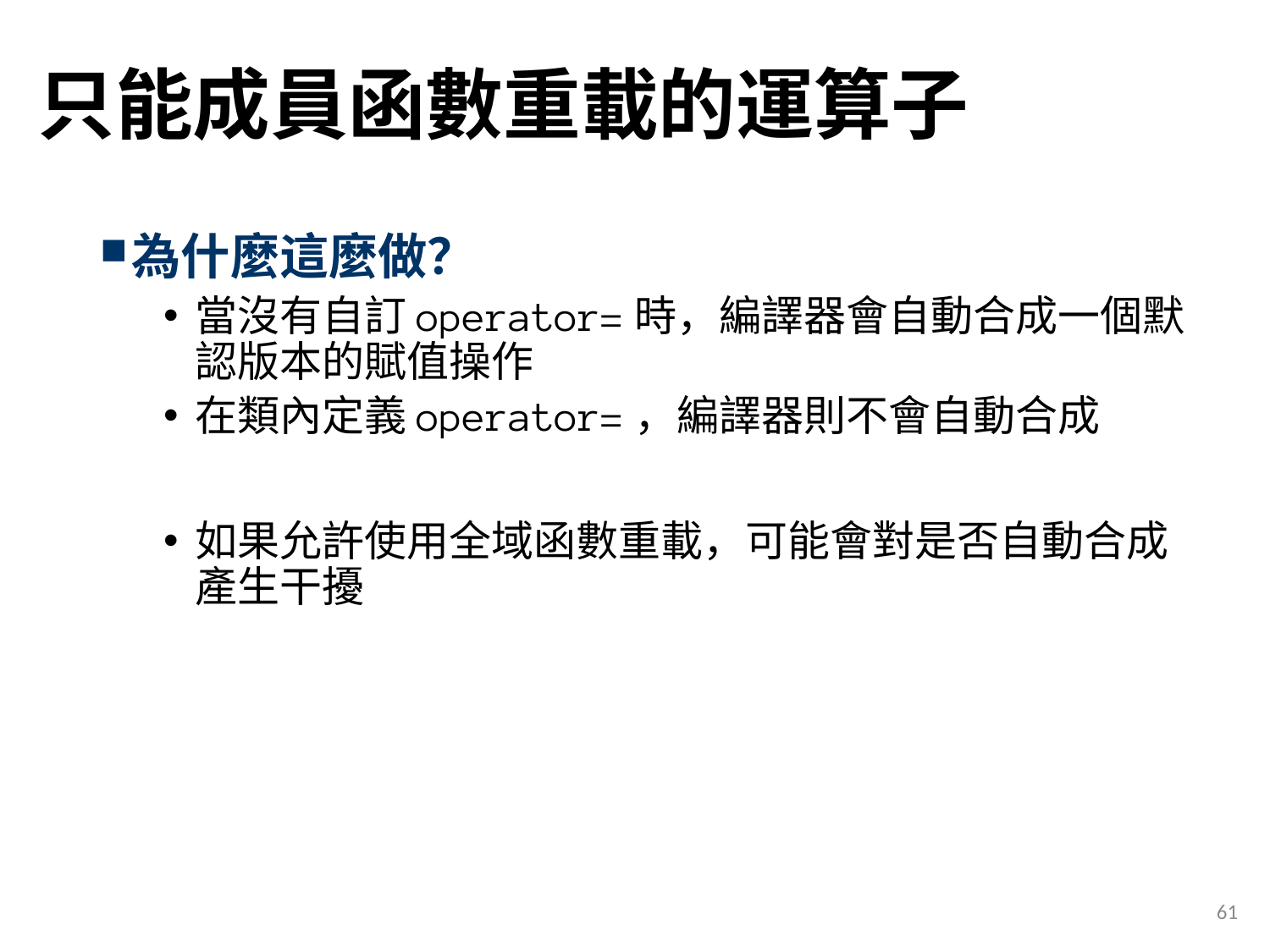

# 只能成員函數重載的運算子
為什麼這麼做？
當沒有自訂operator=時，編譯器會自動合成一個默認版本的賦值操作
在類內定義operator=，編譯器則不會自動合成

如果允許使用全域函數重載，可能會對是否自動合成產生干擾

61